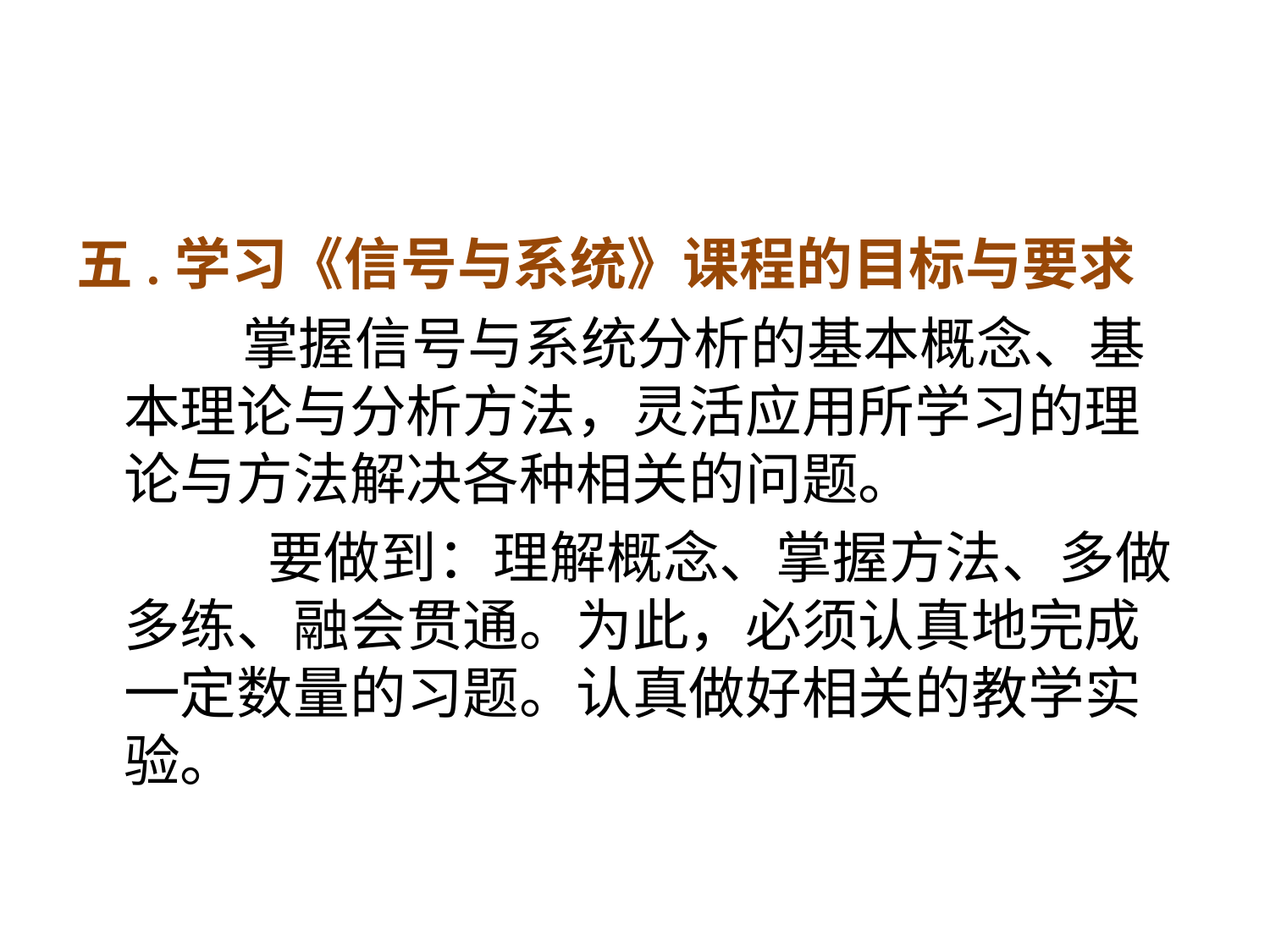

#
五.学习《信号与系统》课程的目标与要求
            掌握信号与系统分析的基本概念、基本理论与分析方法，灵活应用所学习的理论与方法解决各种相关的问题。
              要做到：理解概念、掌握方法、多做多练、融会贯通。为此，必须认真地完成一定数量的习题。认真做好相关的教学实验。